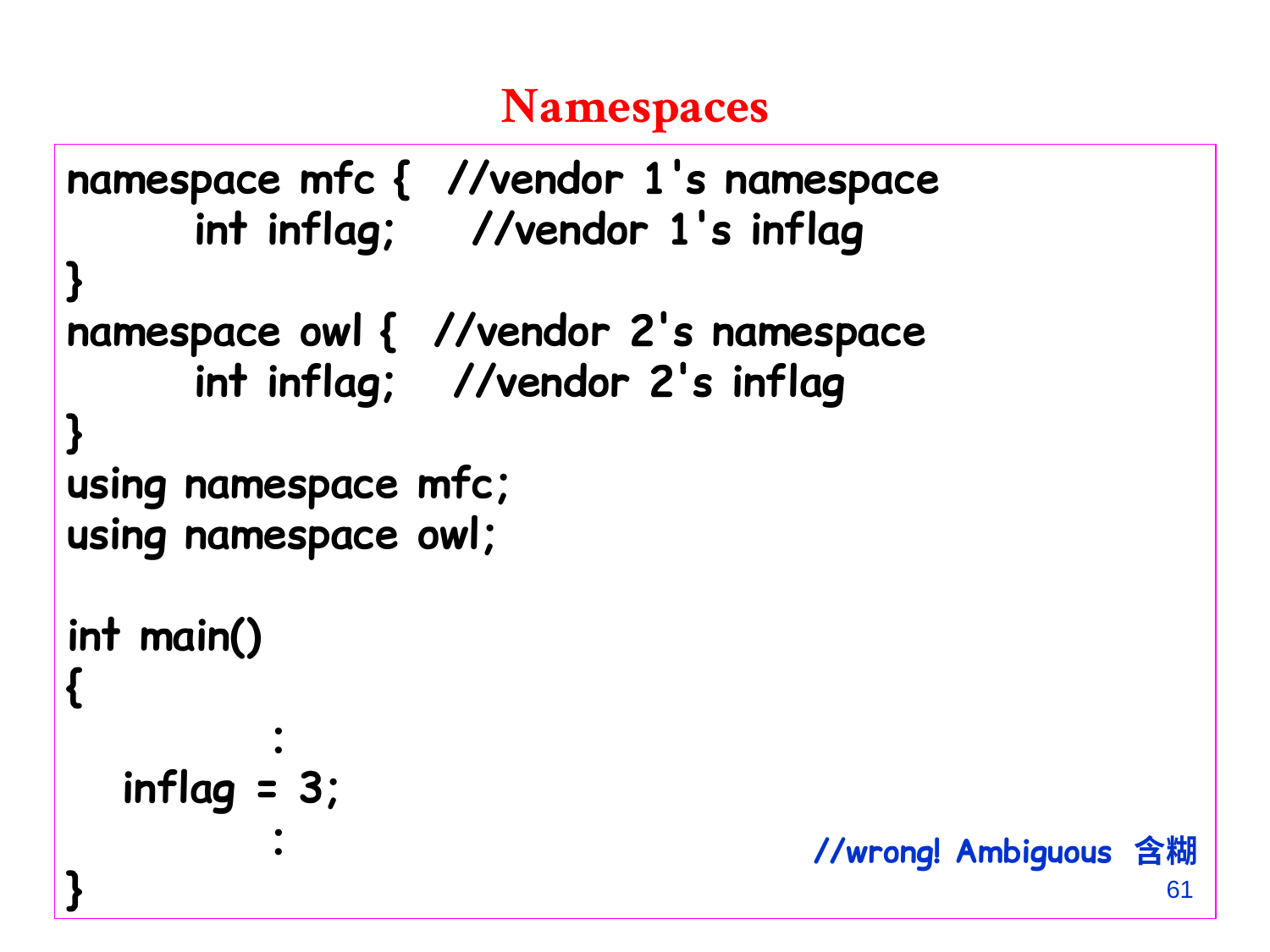

Namespaces
namespace mfc {  //vendor 1's namespace
	int inflag;    //vendor 1's inflag
}
namespace owl {  //vendor 2's namespace
	int inflag;   //vendor 2's inflag
}
using namespace mfc;
using namespace owl;

int main()
{
           :
   inflag = 3;
           :
}
//wrong! Ambiguous 含糊
61